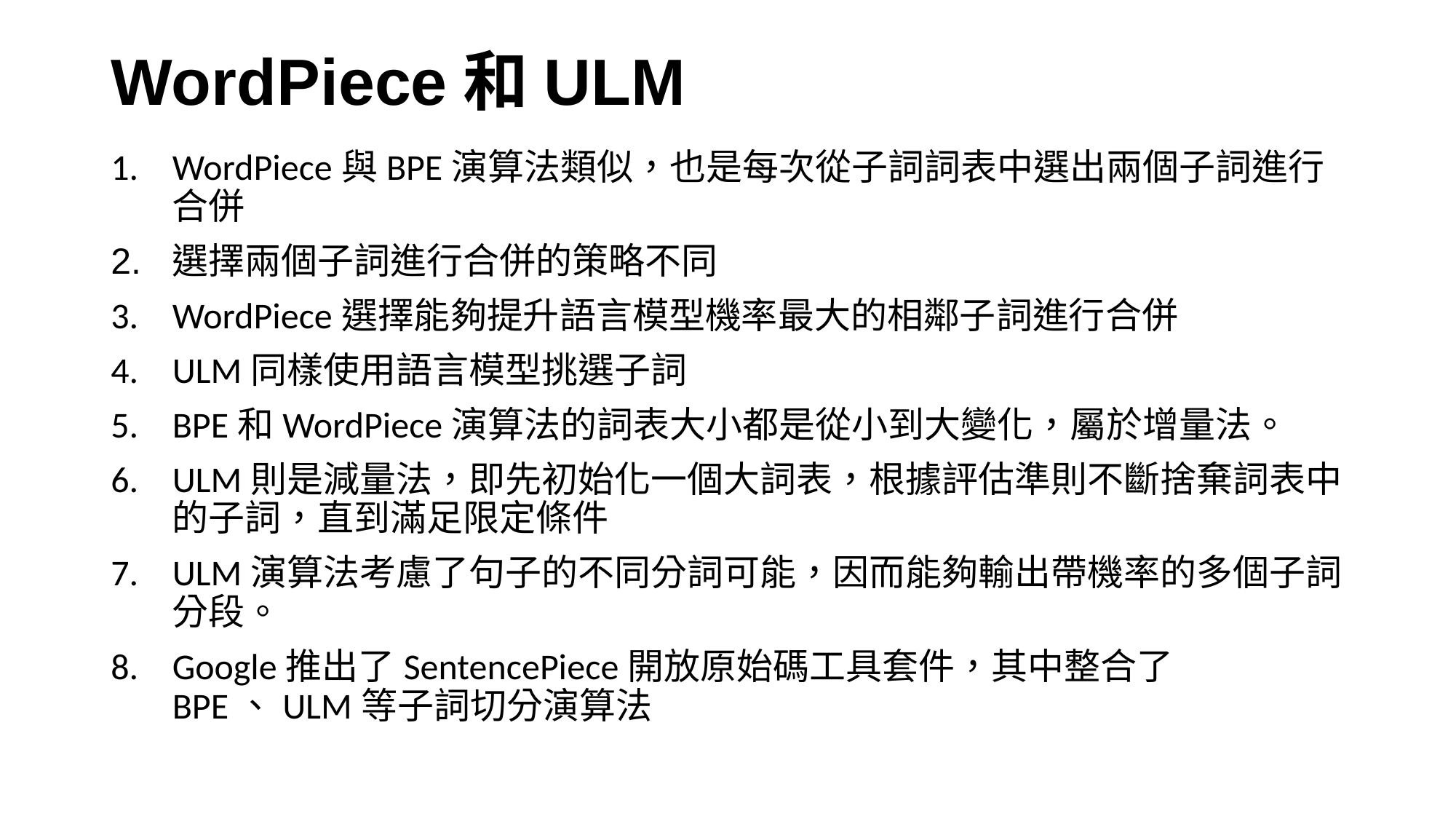

# WordPiece和ULM
WordPiece與BPE演算法類似，也是每次從子詞詞表中選出兩個子詞進行合併
選擇兩個子詞進行合併的策略不同
WordPiece選擇能夠提升語言模型機率最大的相鄰子詞進行合併
ULM同樣使用語言模型挑選子詞
BPE和WordPiece演算法的詞表大小都是從小到大變化，屬於增量法。
ULM則是減量法，即先初始化一個大詞表，根據評估準則不斷捨棄詞表中的子詞，直到滿足限定條件
ULM演算法考慮了句子的不同分詞可能，因而能夠輸出帶機率的多個子詞分段。
Google推出了SentencePiece開放原始碼工具套件，其中整合了BPE、ULM等子詞切分演算法